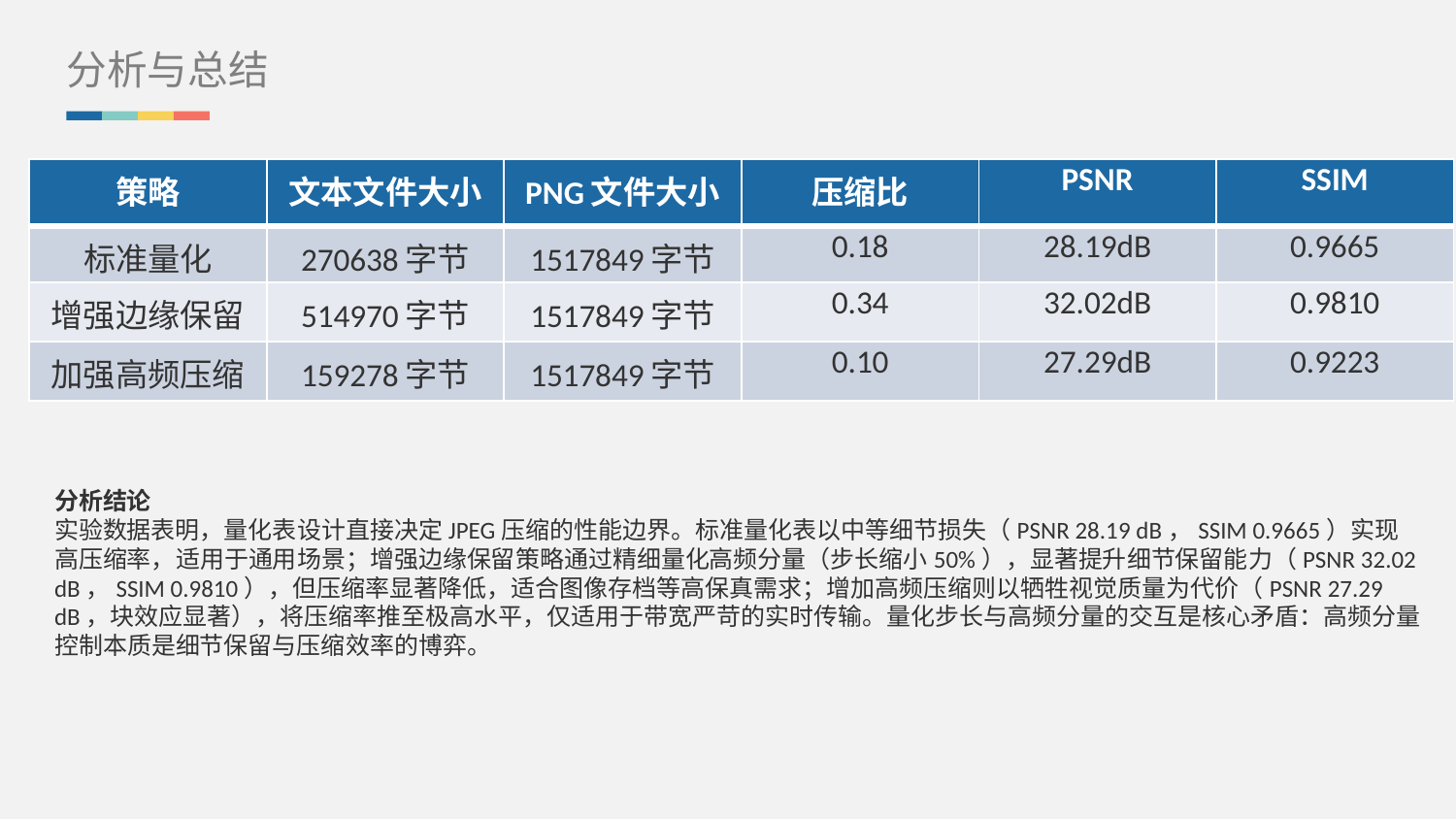

分析与总结

| 策略 | 文本文件大小 | PNG文件大小 | 压缩比 | PSNR | SSIM |
| --- | --- | --- | --- | --- | --- |
| 标准量化 | 270638字节 | 1517849字节 | 0.18 | 28.19dB | 0.9665 |
| 增强边缘保留 | 514970字节 | 1517849字节 | 0.34 | 32.02dB | 0.9810 |
| 加强高频压缩 | 159278字节 | 1517849字节 | 0.10 | 27.29dB | 0.9223 |
分析结论
实验数据表明，量化表设计直接决定JPEG压缩的性能边界。标准量化表以中等细节损失（PSNR 28.19 dB，SSIM 0.9665）实现高压缩率，适用于通用场景；增强边缘保留策略通过精细量化高频分量（步长缩小50%），显著提升细节保留能力（PSNR 32.02 dB，SSIM 0.9810），但压缩率显著降低，适合图像存档等高保真需求；增加高频压缩则以牺牲视觉质量为代价（PSNR 27.29 dB，块效应显著），将压缩率推至极高水平，仅适用于带宽严苛的实时传输。量化步长与高频分量的交互是核心矛盾：高频分量控制本质是细节保留与压缩效率的博弈。